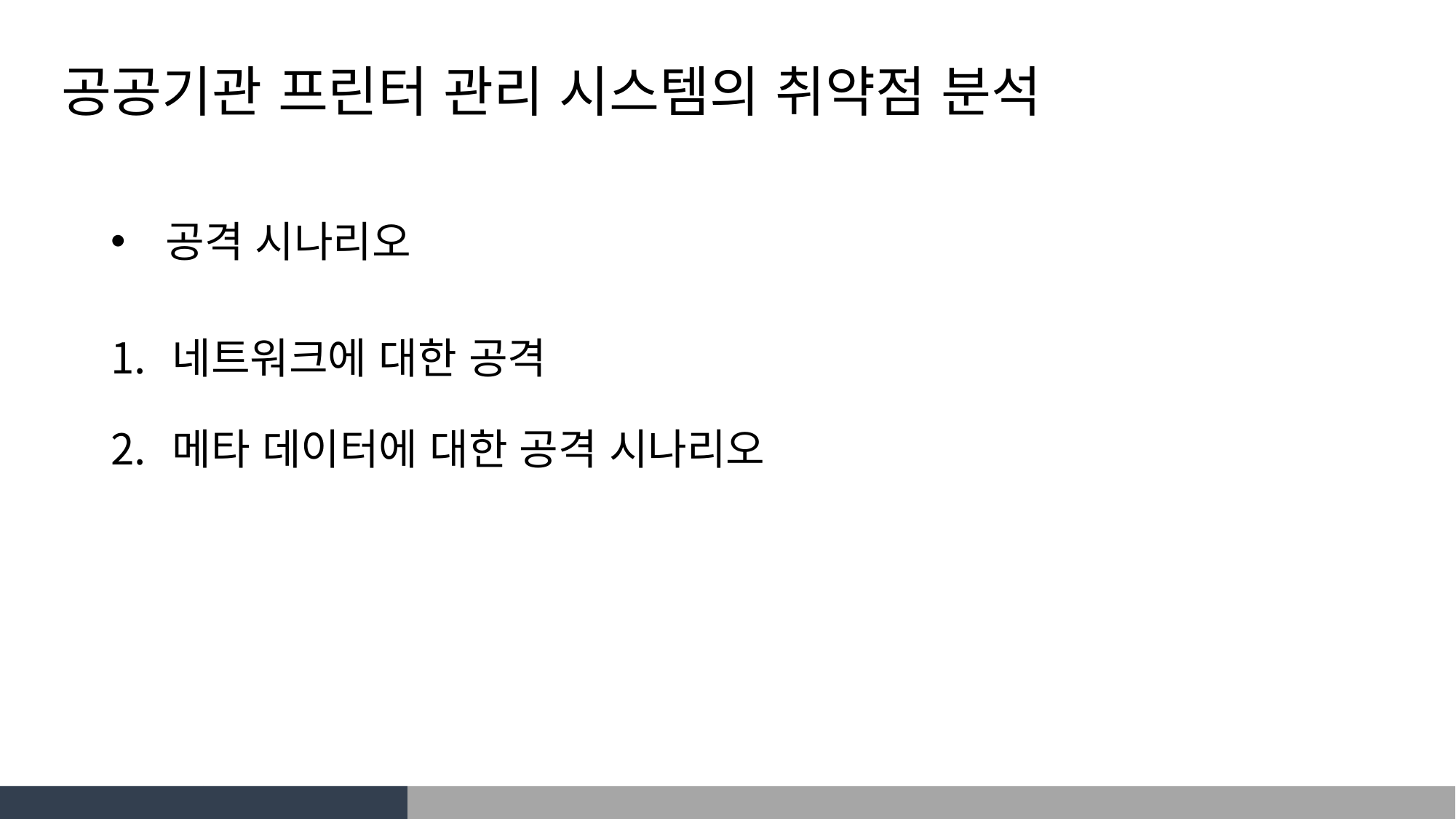

공공기관 프린터 관리 시스템의 취약점 분석
공격 시나리오
네트워크에 대한 공격

메타 데이터에 대한 공격 시나리오